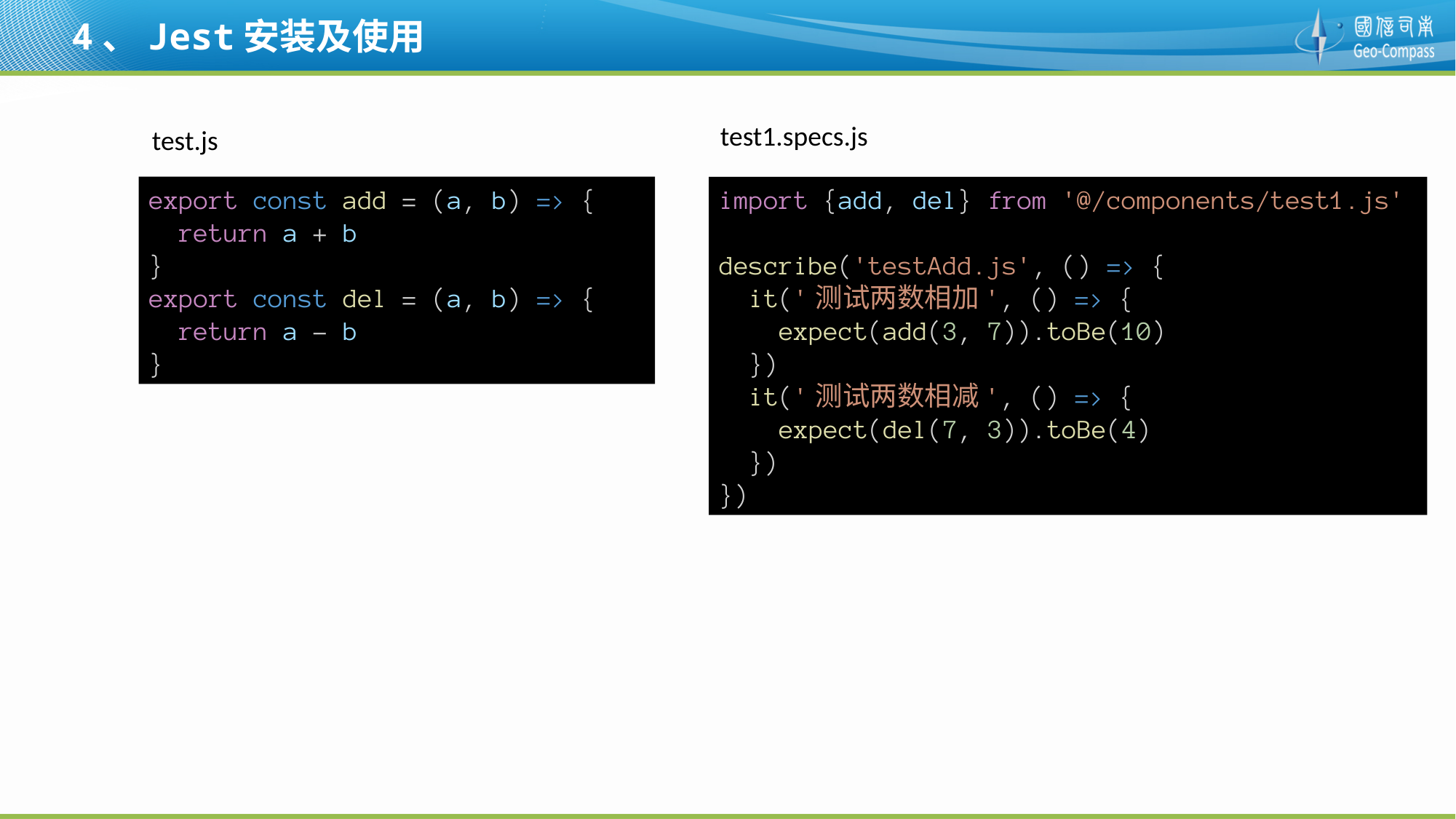

# 4、Jest安装及使用

test1.specs.js
test.js
export const add = (a, b) => {
  return a + b
}
export const del = (a, b) => {
  return a - b
}
import {add, del} from '@/components/test1.js'

describe('testAdd.js', () => {
  it('测试两数相加', () => {
    expect(add(3, 7)).toBe(10)
  })
  it('测试两数相减', () => {
    expect(del(7, 3)).toBe(4)
  })
})